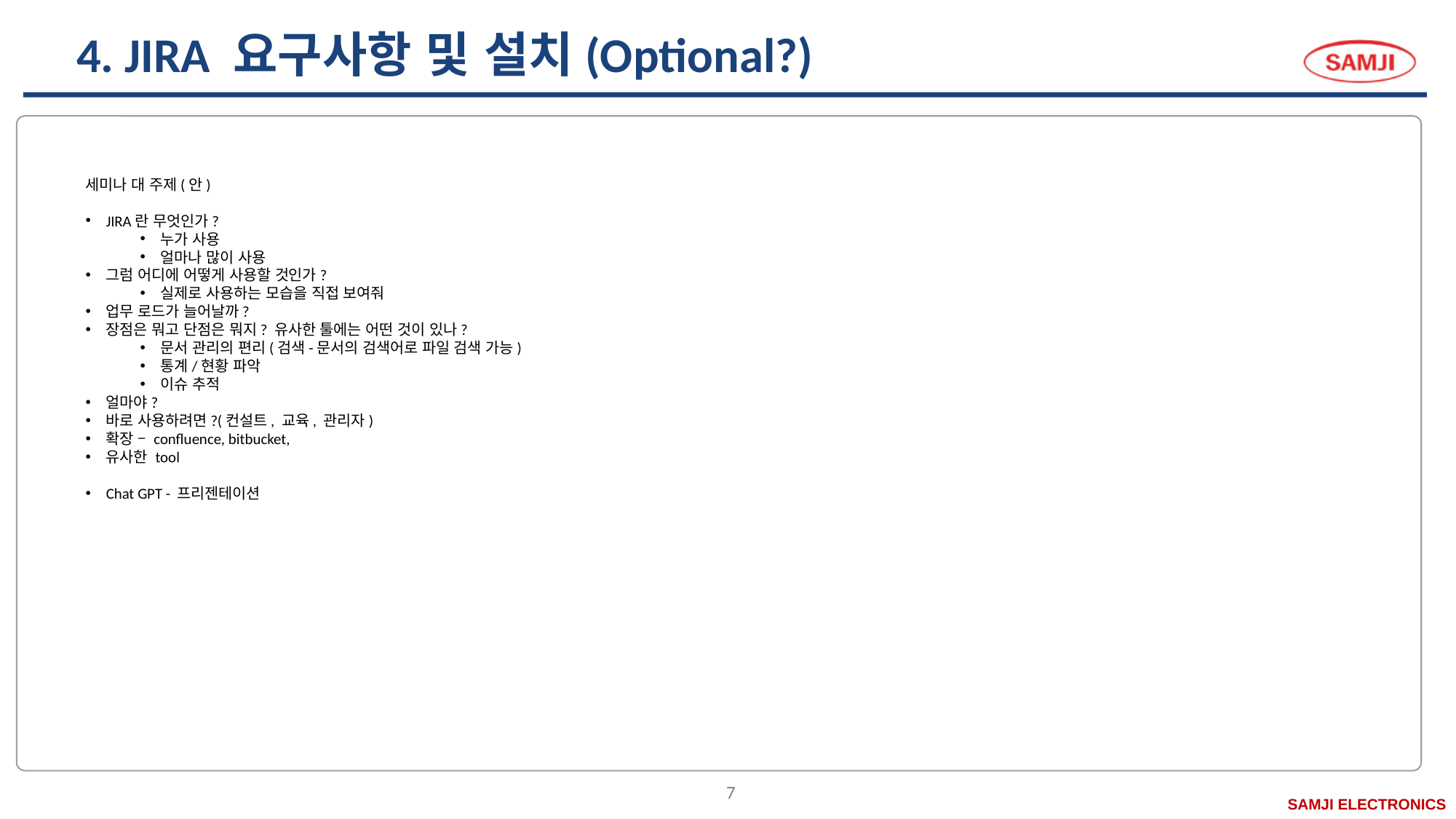

# 4. JIRA 요구사항 및 설치(Optional?)

세미나 대 주제(안)

JIRA란 무엇인가?
누가 사용
얼마나 많이 사용
그럼 어디에 어떻게 사용할 것인가?
실제로 사용하는 모습을 직접 보여줘
업무 로드가 늘어날까?
장점은 뭐고 단점은 뭐지? 유사한 툴에는 어떤 것이 있나?
문서 관리의 편리(검색-문서의 검색어로 파일 검색 가능)
통계/현황 파악
이슈 추적
얼마야?
바로 사용하려면?(컨설트, 교육, 관리자)
확장 – confluence, bitbucket,
유사한 tool

Chat GPT - 프리젠테이션